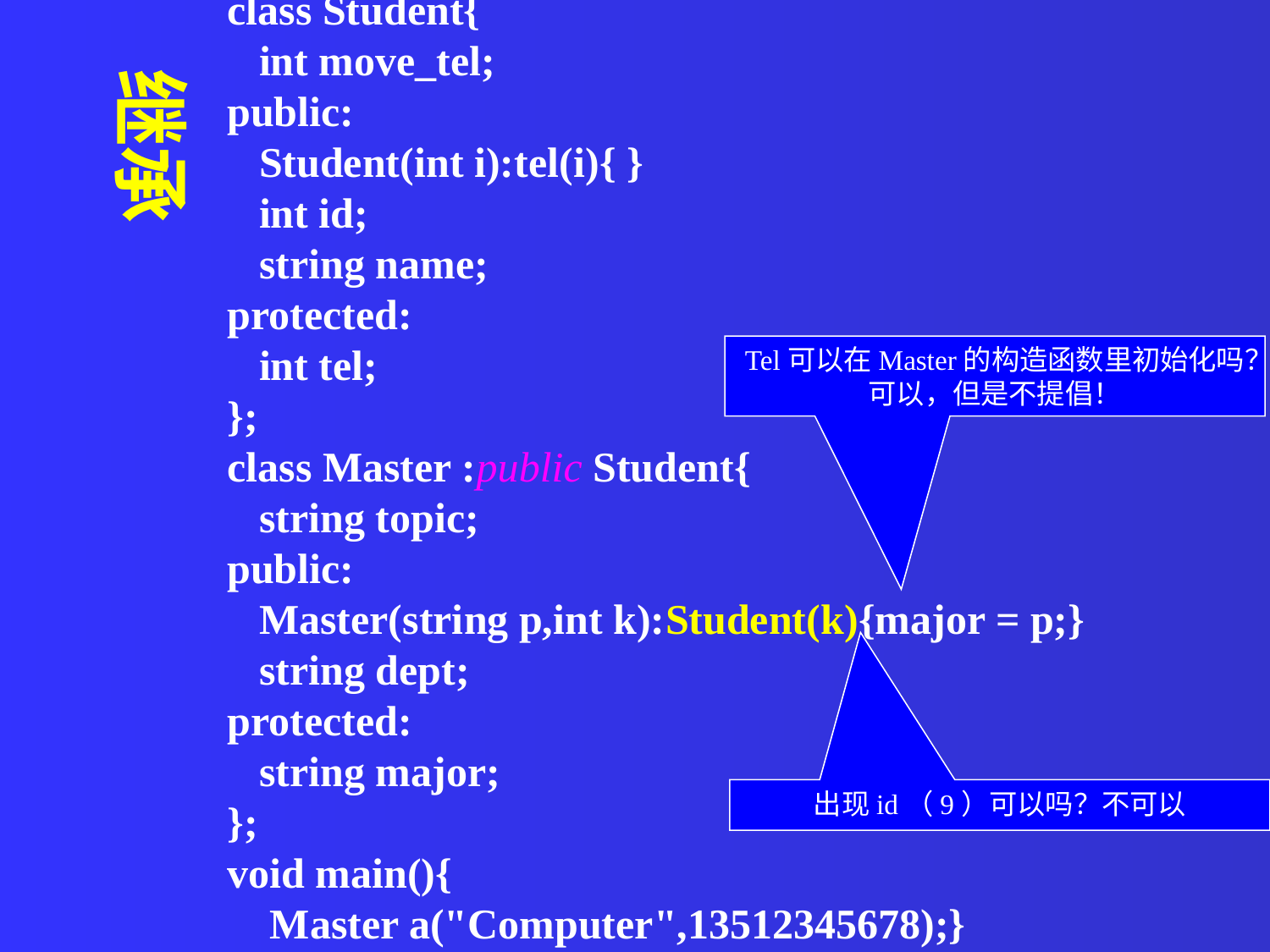

class Student{
   int move_tel;
public:
   Student(int i):tel(i){ }
   int id;
   string name;
protected:
   int tel;
};
class Master :public Student{
   string topic;
public:
   Master(string p,int k):Student(k){major = p;}
   string dept;
protected:
   string major;
};
void main(){
    Master a("Computer",13512345678);}
继承
Tel可以在Master的构造函数里初始化吗？
可以，但是不提倡！
出现id（9）可以吗？不可以